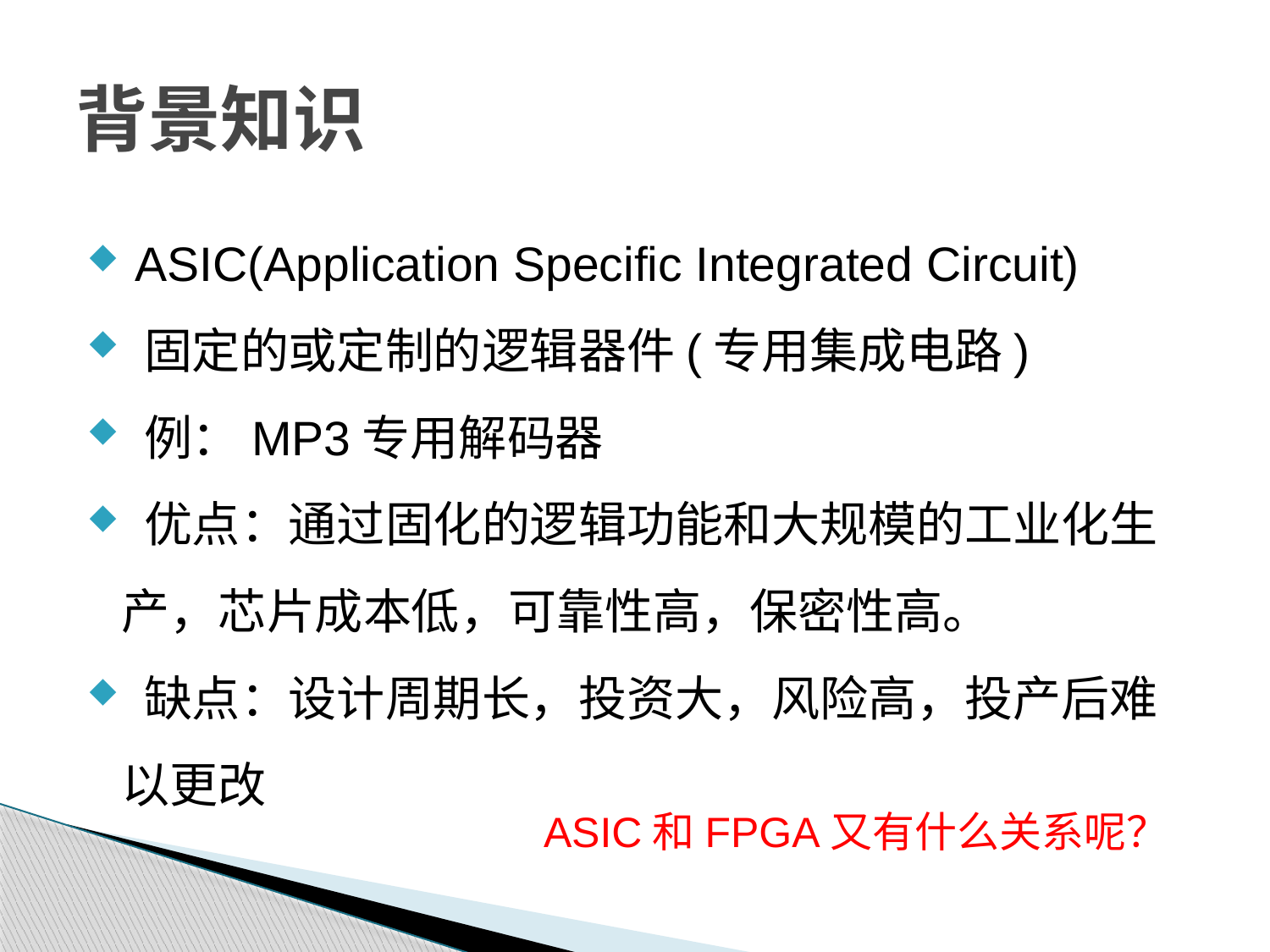

# 背景知识
 ASIC(Application Specific Integrated Circuit)
 固定的或定制的逻辑器件(专用集成电路)
 例：MP3专用解码器
 优点：通过固化的逻辑功能和大规模的工业化生产，芯片成本低，可靠性高，保密性高。
 缺点：设计周期长，投资大，风险高，投产后难以更改
ASIC和FPGA又有什么关系呢？